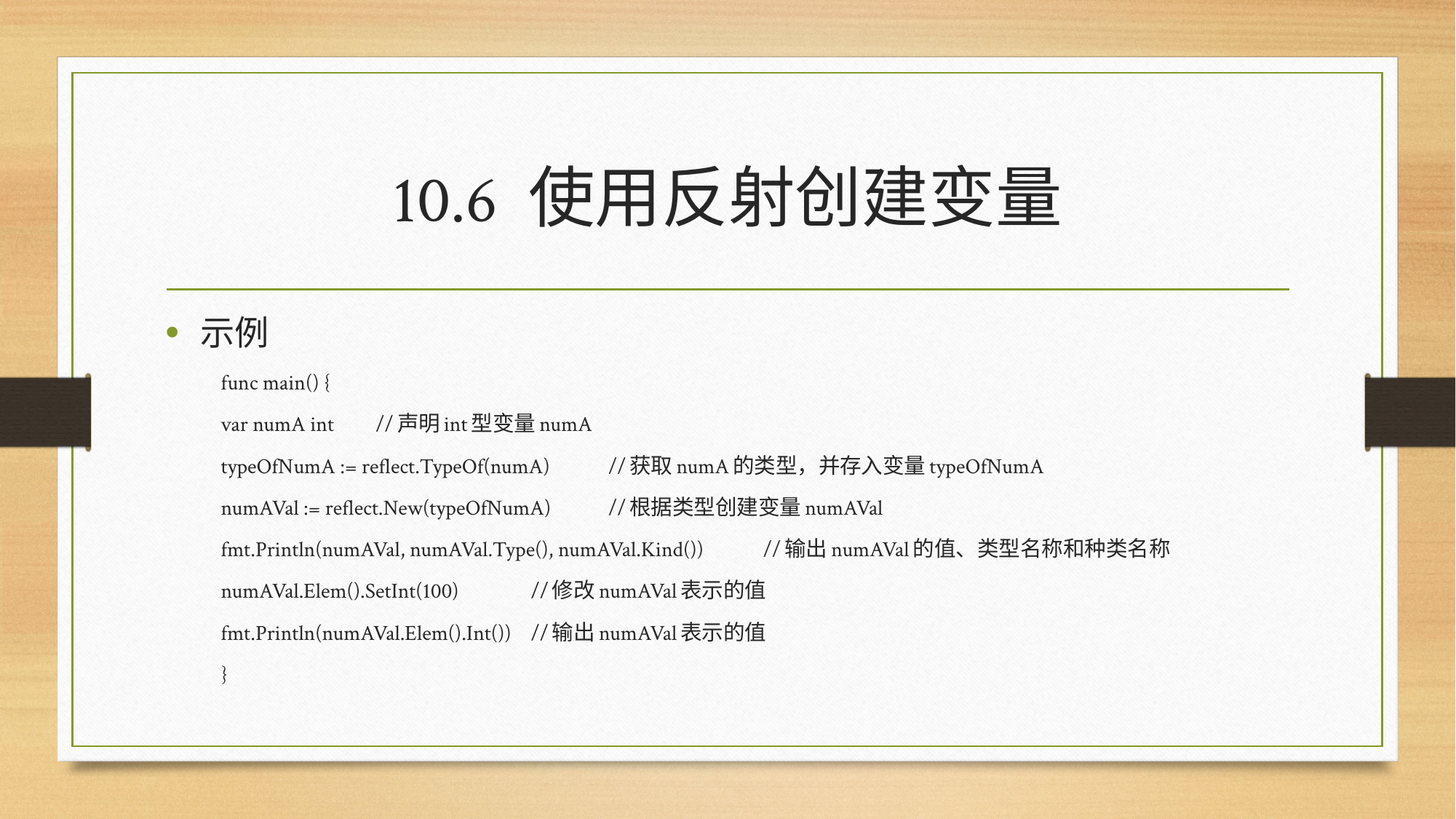

# 10.6 使用反射创建变量
示例
func main() {
	var numA int							//声明int型变量numA
	typeOfNumA := reflect.TypeOf(numA) 			//获取numA的类型，并存入变量typeOfNumA
	numAVal := reflect.New(typeOfNumA) 			//根据类型创建变量numAVal
	fmt.Println(numAVal, numAVal.Type(), numAVal.Kind()) 	//输出numAVal的值、类型名称和种类名称
	numAVal.Elem().SetInt(100) 					//修改numAVal表示的值
	fmt.Println(numAVal.Elem().Int()) 				//输出numAVal表示的值
}